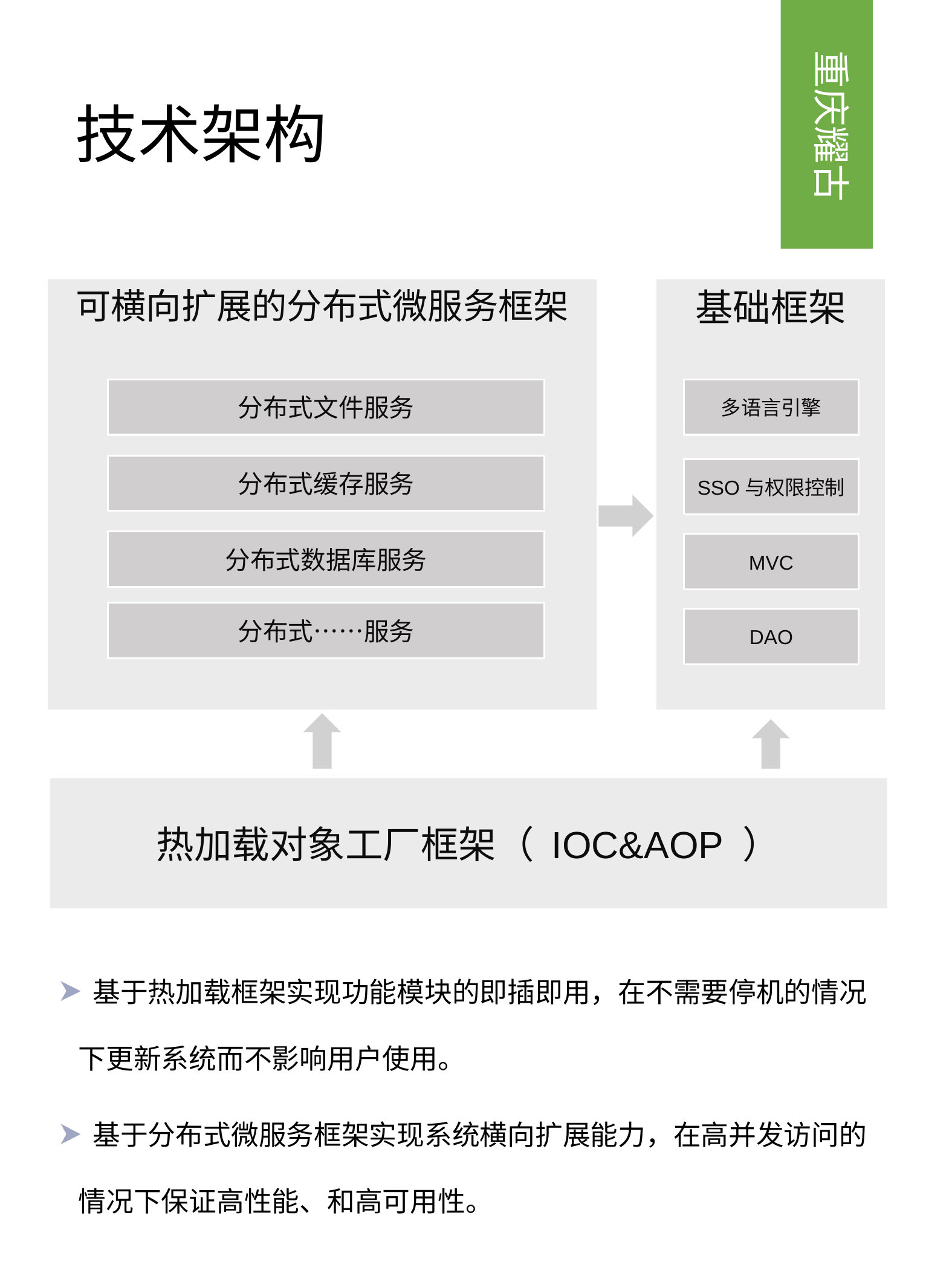

重庆耀古
技术架构
可横向扩展的分布式微服务框架
基础框架
分布式文件服务
多语言引擎
分布式缓存服务
SSO与权限控制

分布式数据库服务
MVC
分布式……服务
DAO

热加载对象工厂框架（ IOC&AOP ）
 基于热加载框架实现功能模块的即插即用，在不需要停机的情况下更新系统而不影响用户使用。
 基于分布式微服务框架实现系统横向扩展能力，在高并发访问的情况下保证高性能、和高可用性。